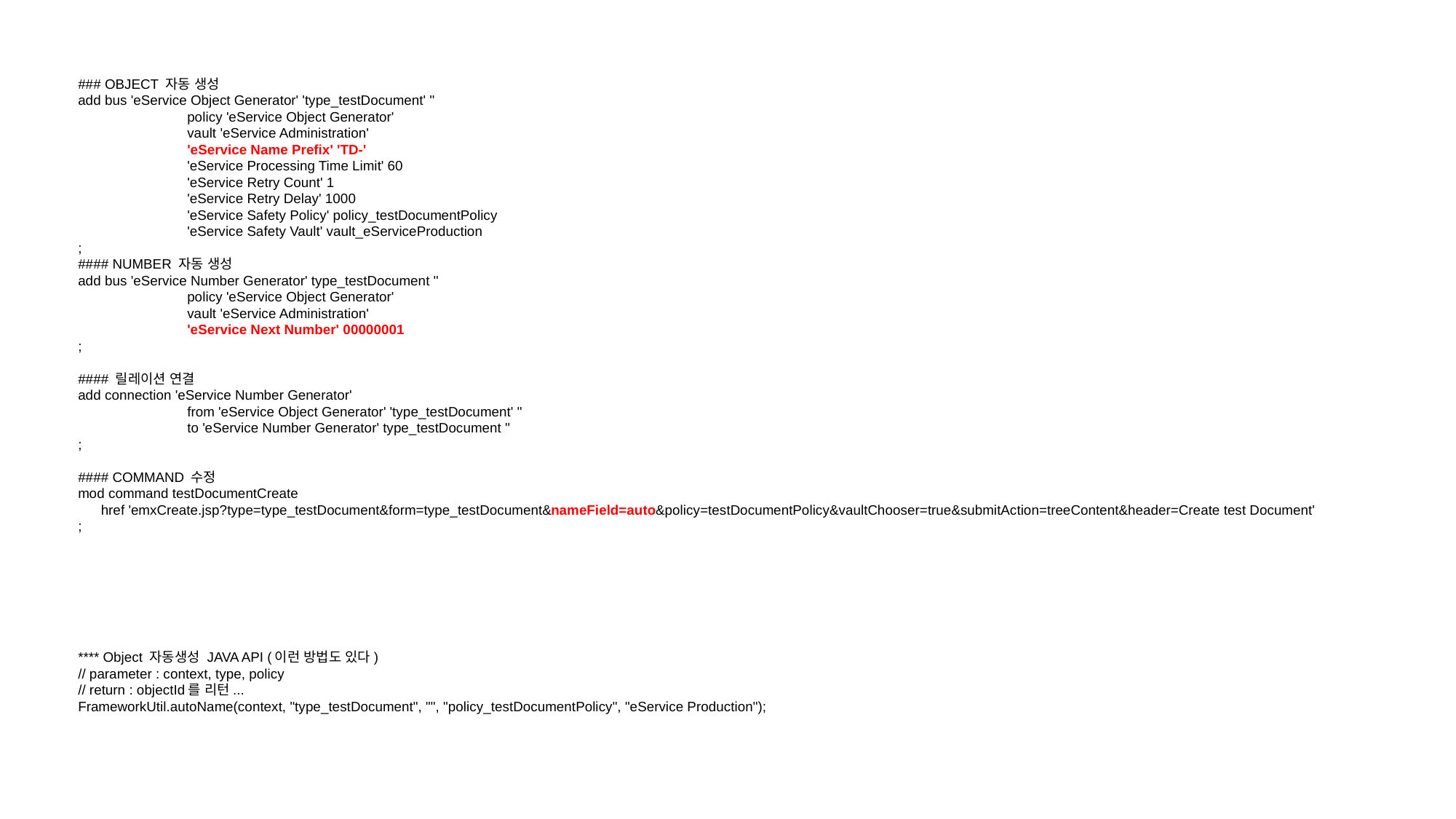

### OBJECT 자동 생성
add bus 'eService Object Generator' 'type_testDocument' ''
	policy 'eService Object Generator'
	vault 'eService Administration'
	'eService Name Prefix' 'TD-'
	'eService Processing Time Limit' 60
	'eService Retry Count' 1
	'eService Retry Delay' 1000
	'eService Safety Policy' policy_testDocumentPolicy
	'eService Safety Vault' vault_eServiceProduction
;
#### NUMBER 자동 생성
add bus 'eService Number Generator' type_testDocument ''
	policy 'eService Object Generator'
	vault 'eService Administration'
	'eService Next Number' 00000001
;

#### 릴레이션 연결
add connection 'eService Number Generator'
	from 'eService Object Generator' 'type_testDocument' ''
	to 'eService Number Generator' type_testDocument ''
;

#### COMMAND 수정
mod command testDocumentCreate
      href 'emxCreate.jsp?type=type_testDocument&form=type_testDocument&nameField=auto&policy=testDocumentPolicy&vaultChooser=true&submitAction=treeContent&header=Create test Document'
;

**** Object 자동생성 JAVA API (이런 방법도 있다)
// parameter : context, type, policy
// return : objectId를 리턴...
FrameworkUtil.autoName(context, "type_testDocument", "", "policy_testDocumentPolicy", "eService Production");